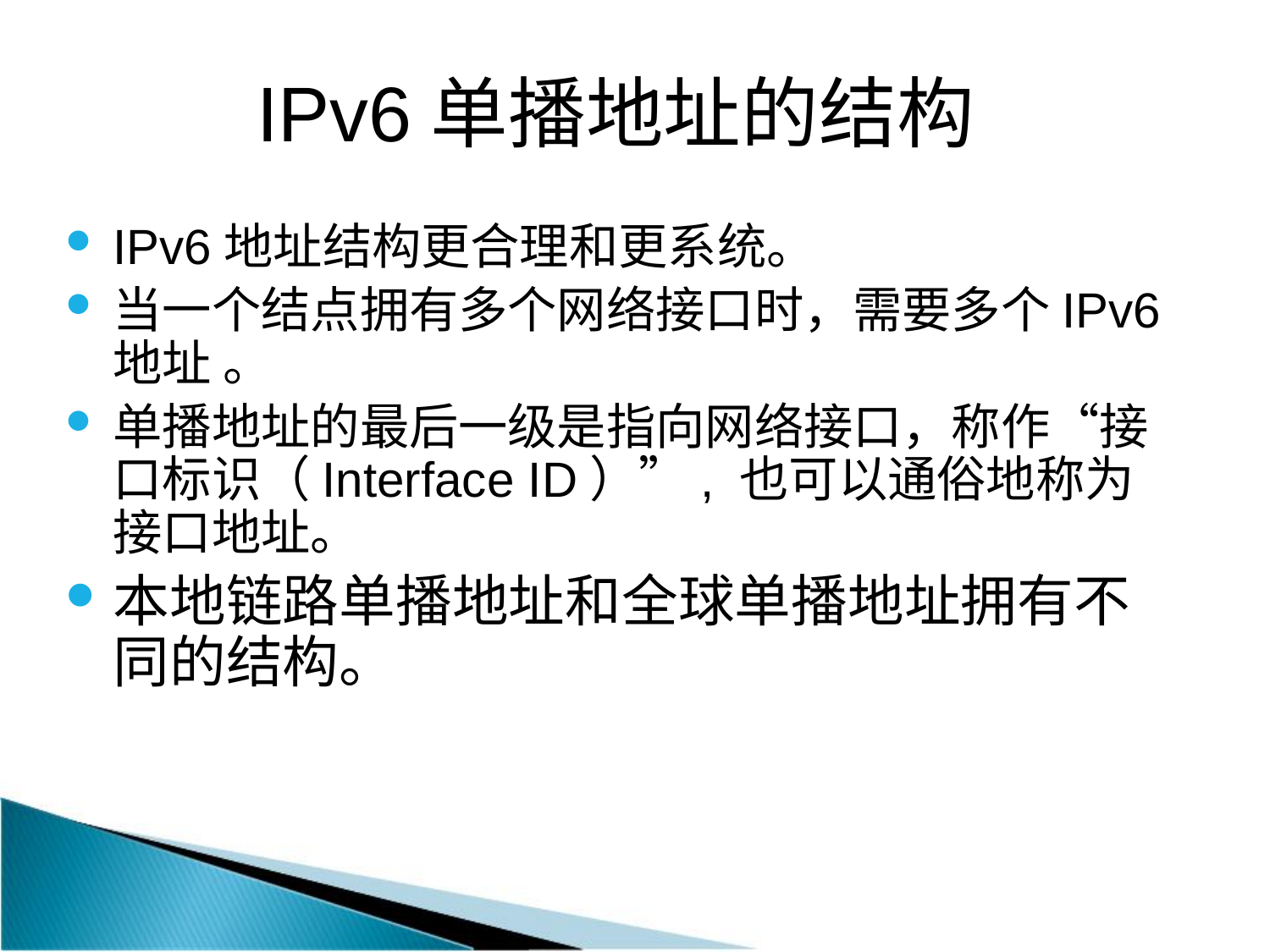

# IPv6单播地址的结构
IPv6地址结构更合理和更系统。
当一个结点拥有多个网络接口时，需要多个IPv6地址 。
单播地址的最后一级是指向网络接口，称作“接口标识（Interface ID）”, 也可以通俗地称为接口地址。
本地链路单播地址和全球单播地址拥有不同的结构。